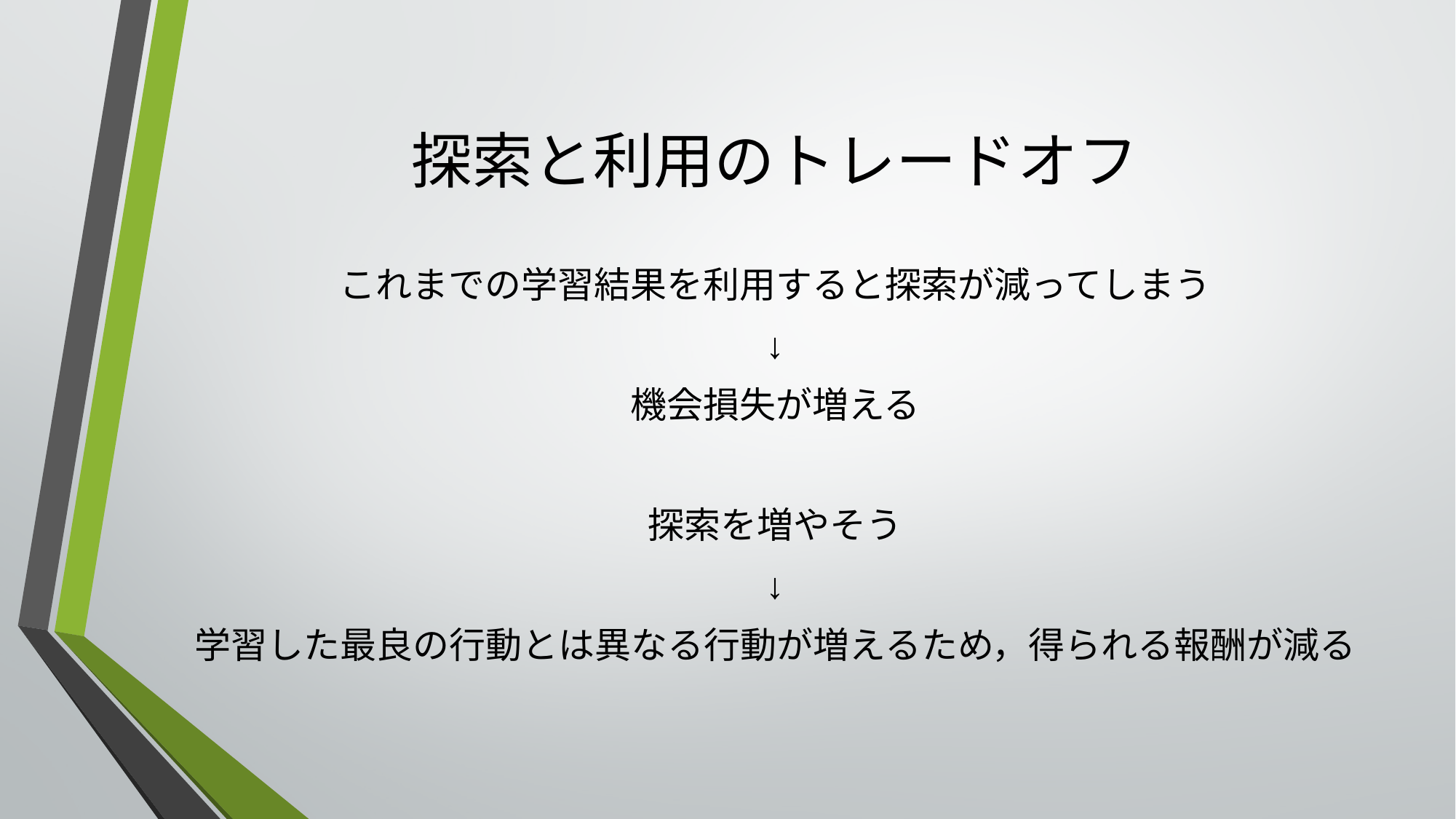

# 探索と利用のトレードオフ
これまでの学習結果を利用すると探索が減ってしまう
↓
機会損失が増える

探索を増やそう
↓
学習した最良の行動とは異なる行動が増えるため，得られる報酬が減る